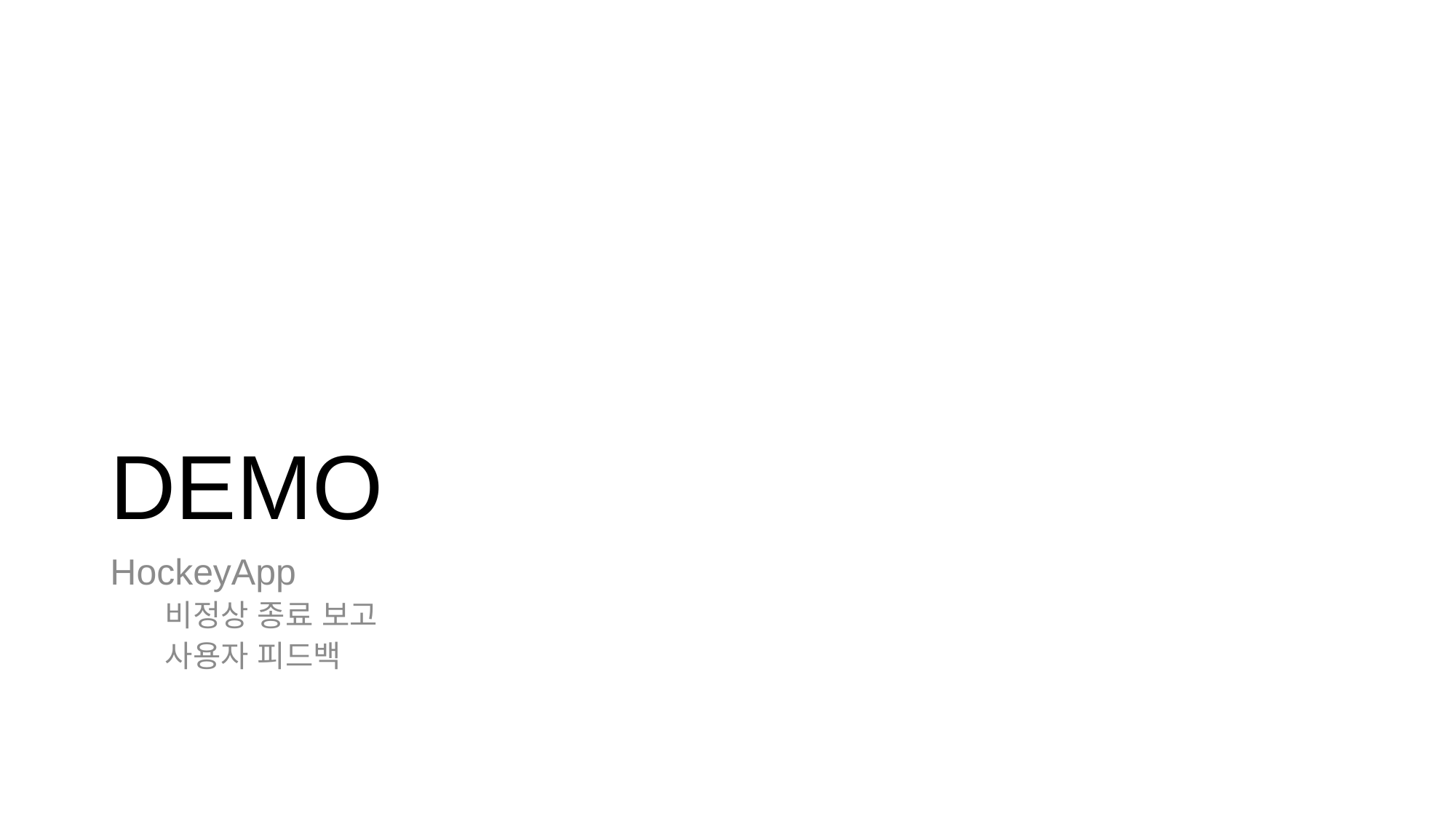

# DEMO
HockeyApp
비정상 종료 보고
사용자 피드백